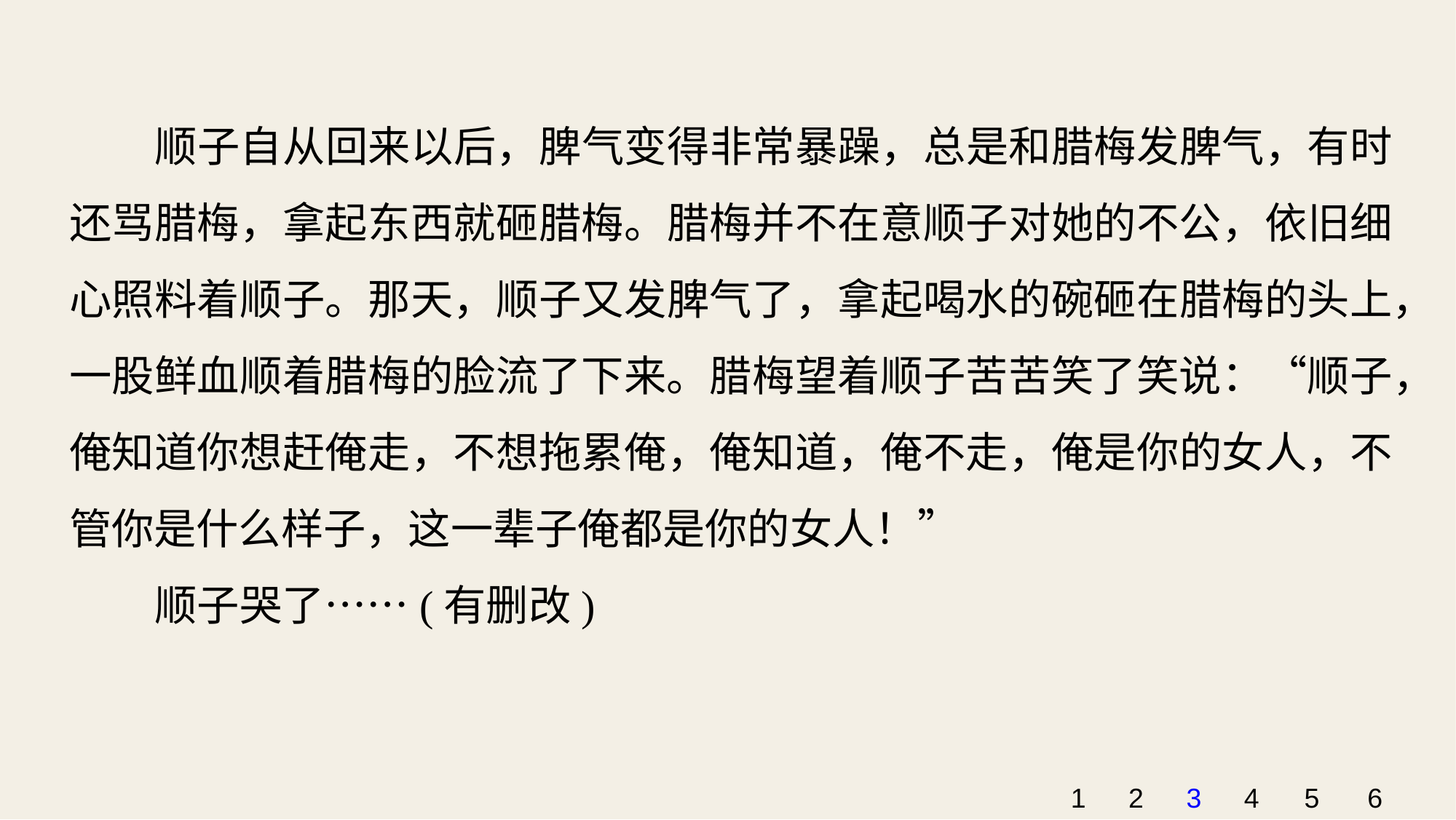

顺子自从回来以后，脾气变得非常暴躁，总是和腊梅发脾气，有时还骂腊梅，拿起东西就砸腊梅。腊梅并不在意顺子对她的不公，依旧细心照料着顺子。那天，顺子又发脾气了，拿起喝水的碗砸在腊梅的头上，一股鲜血顺着腊梅的脸流了下来。腊梅望着顺子苦苦笑了笑说：“顺子，俺知道你想赶俺走，不想拖累俺，俺知道，俺不走，俺是你的女人，不管你是什么样子，这一辈子俺都是你的女人！”
顺子哭了……(有删改)
1
2
3
4
5
6